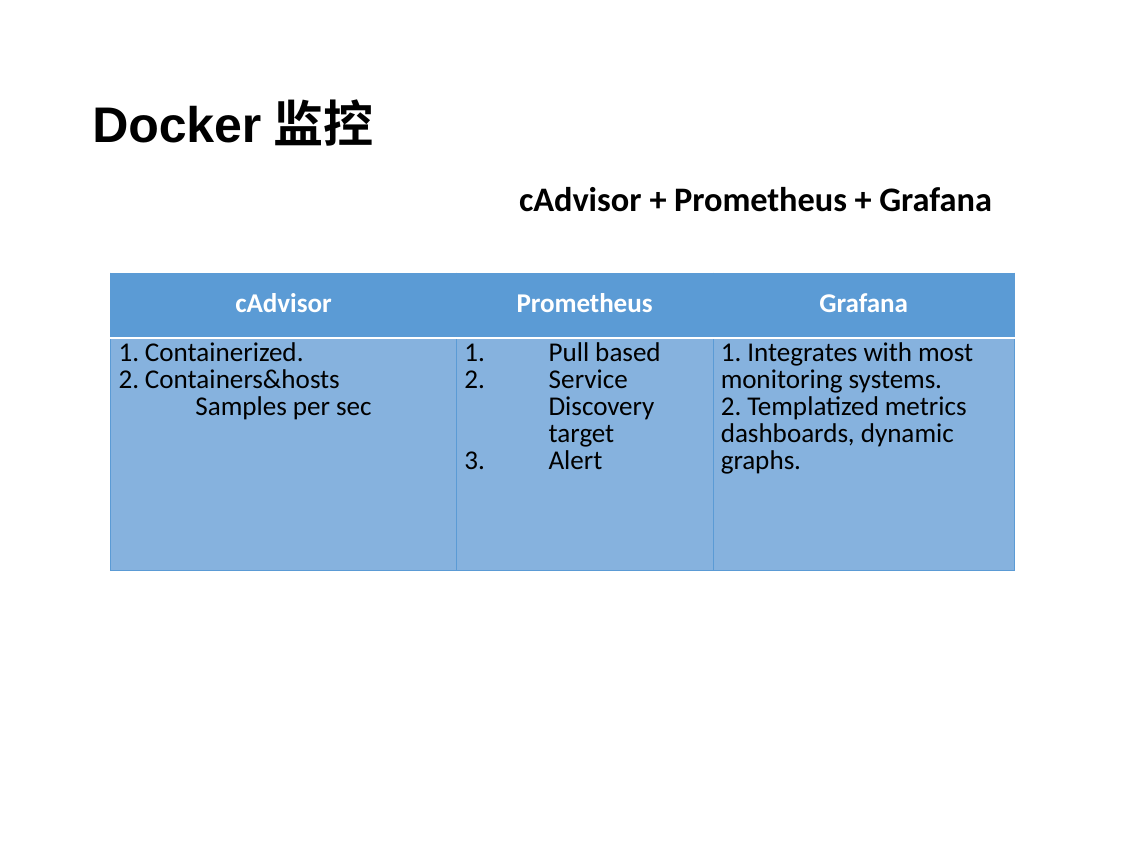

# Docker监控
cAdvisor + Prometheus + Grafana
| cAdvisor | Prometheus | Grafana |
| --- | --- | --- |
| 1. Containerized. 2. Containers&hosts Samples per sec | Pull based Service Discovery target Alert | 1. Integrates with most monitoring systems. 2. Templatized metrics dashboards, dynamic graphs. |